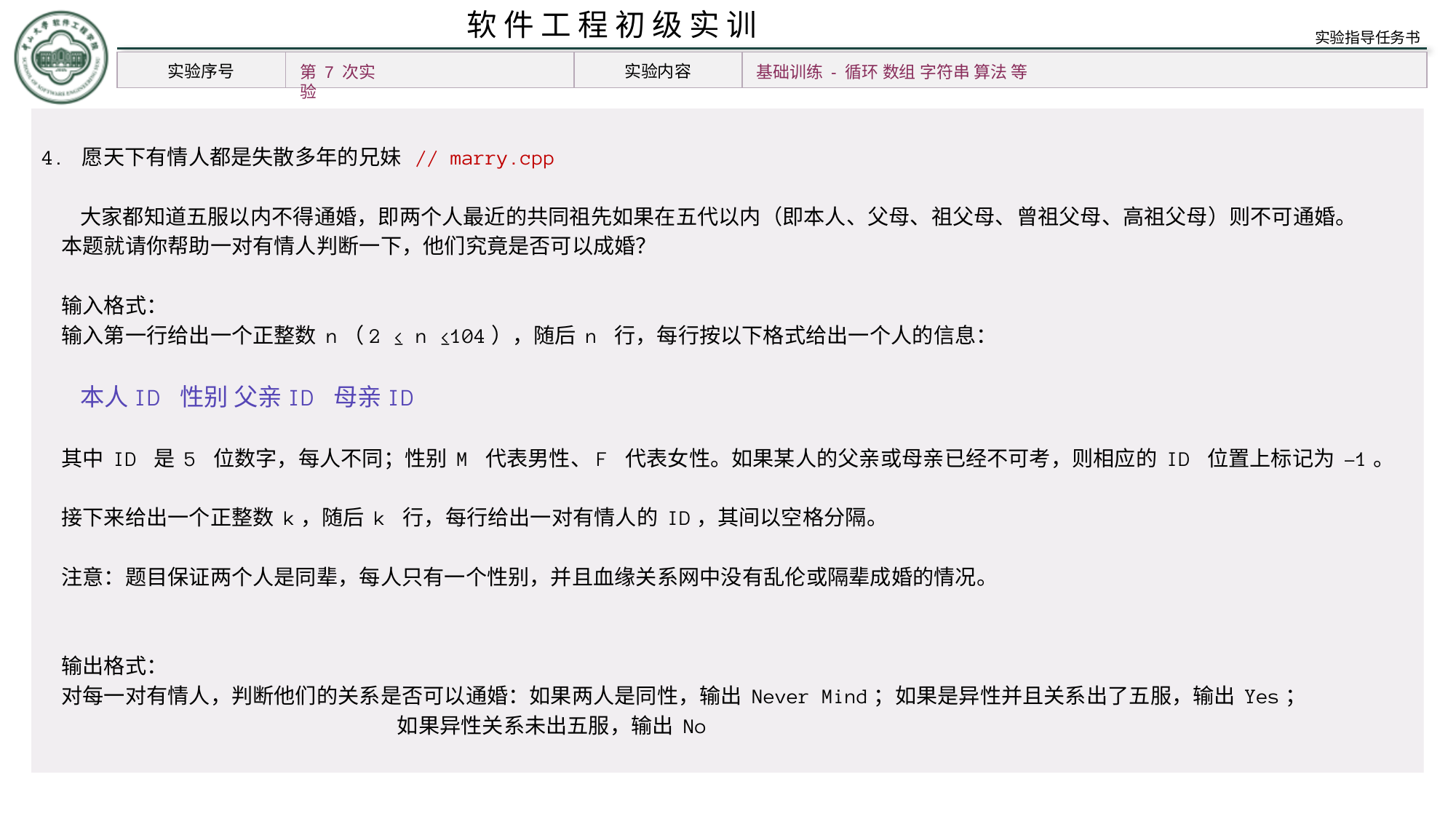

第 7 次实验
基础训练 - 循环 数组 字符串 算法 等

4. 愿天下有情人都是失散多年的兄妹  // marry.cpp

       大家都知道五服以内不得通婚，即两个人最近的共同祖先如果在五代以内（即本人、父母、祖父母、曾祖父母、高祖父母）则不可通婚。
   本题就请你帮助一对有情人判断一下，他们究竟是否可以成婚？

   输入格式：
   输入第一行给出一个正整数 n（2 ≤ n ≤104），随后 n 行，每行按以下格式给出一个人的信息：

       本人ID 性别 父亲ID 母亲ID

   其中 ID 是 5 位数字，每人不同；性别 M 代表男性、F 代表女性。如果某人的父亲或母亲已经不可考，则相应的 ID 位置上标记为 -1。

   接下来给出一个正整数 k，随后 k 行，每行给出一对有情人的 ID，其间以空格分隔。

   注意：题目保证两个人是同辈，每人只有一个性别，并且血缘关系网中没有乱伦或隔辈成婚的情况。

   输出格式：
   对每一对有情人，判断他们的关系是否可以通婚：如果两人是同性，输出 Never Mind；如果是异性并且关系出了五服，输出 Yes；
                                                                          如果异性关系未出五服，输出 No